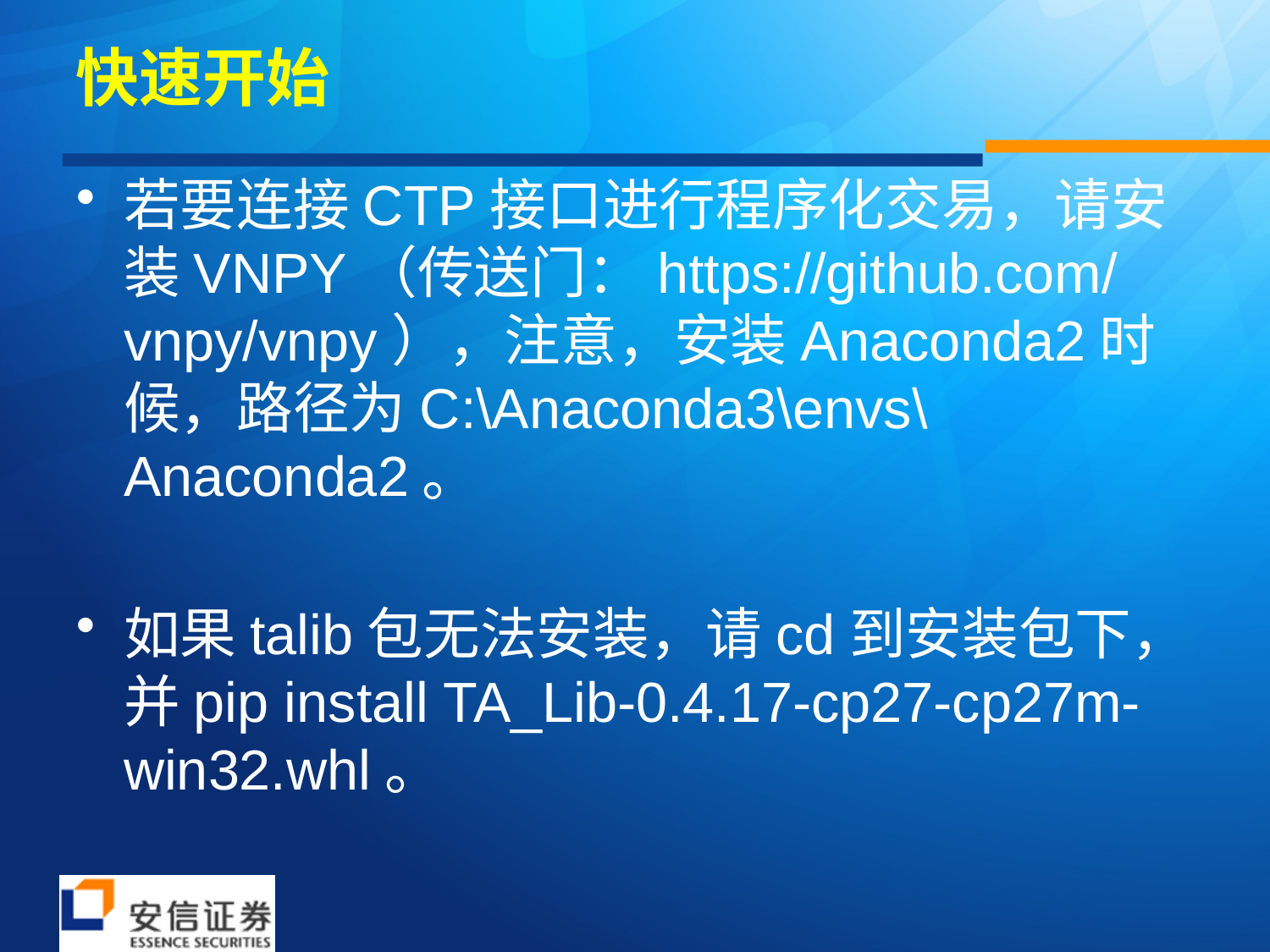

# 快速开始
若要连接CTP接口进行程序化交易，请安装VNPY（传送门：https://github.com/vnpy/vnpy），注意，安装Anaconda2时候，路径为C:\Anaconda3\envs\Anaconda2。

如果talib包无法安装，请cd到安装包下，并pip install TA_Lib-0.4.17-cp27-cp27m-win32.whl。